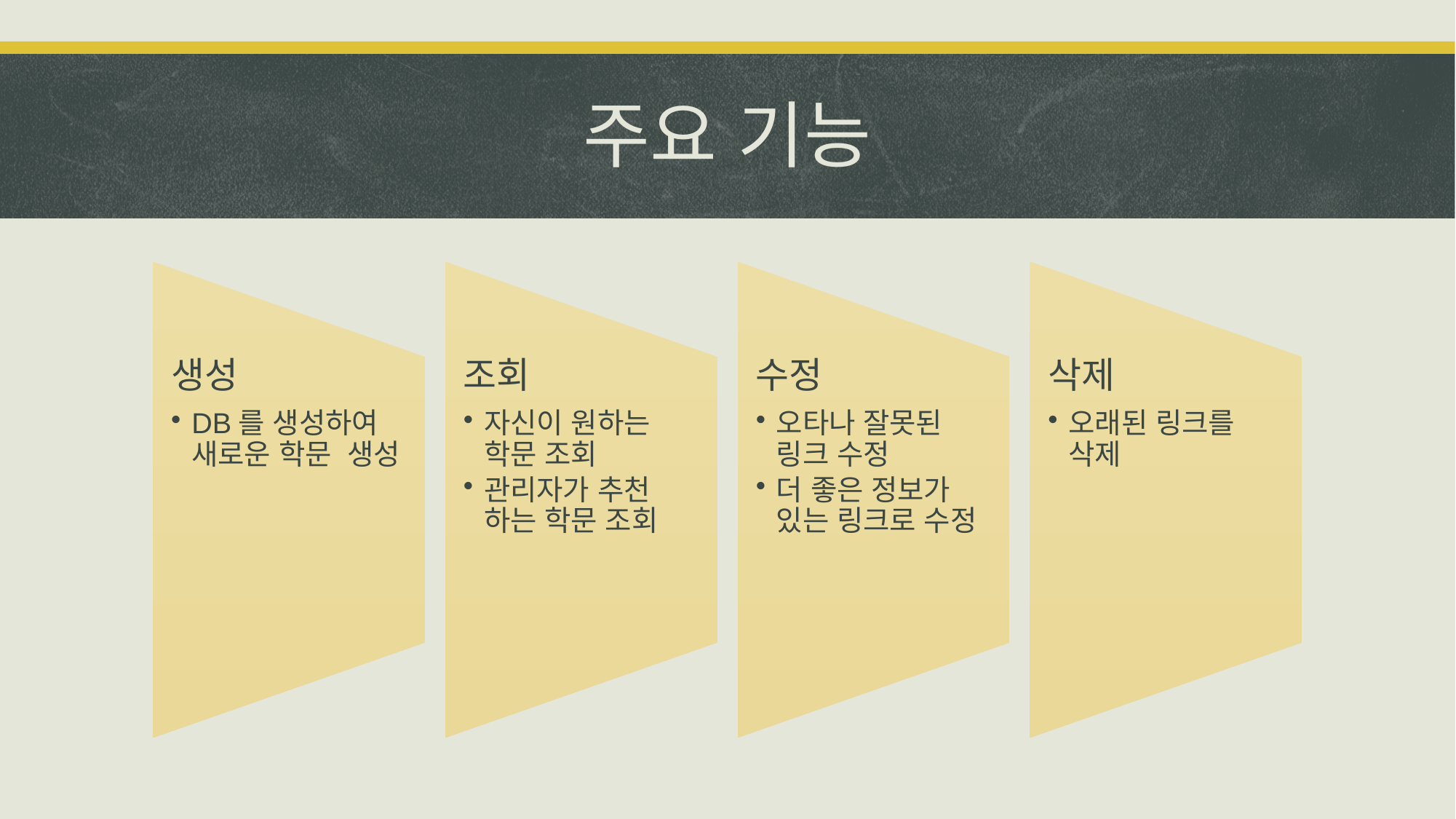

# 주요 기능
생성
DB를 생성하여 새로운 학문  생성

조회
자신이 원하는 학문 조회
관리자가 추천 하는 학문 조회
수정
오타나 잘못된 링크 수정
더 좋은 정보가 있는 링크로 수정
삭제
오래된 링크를 삭제